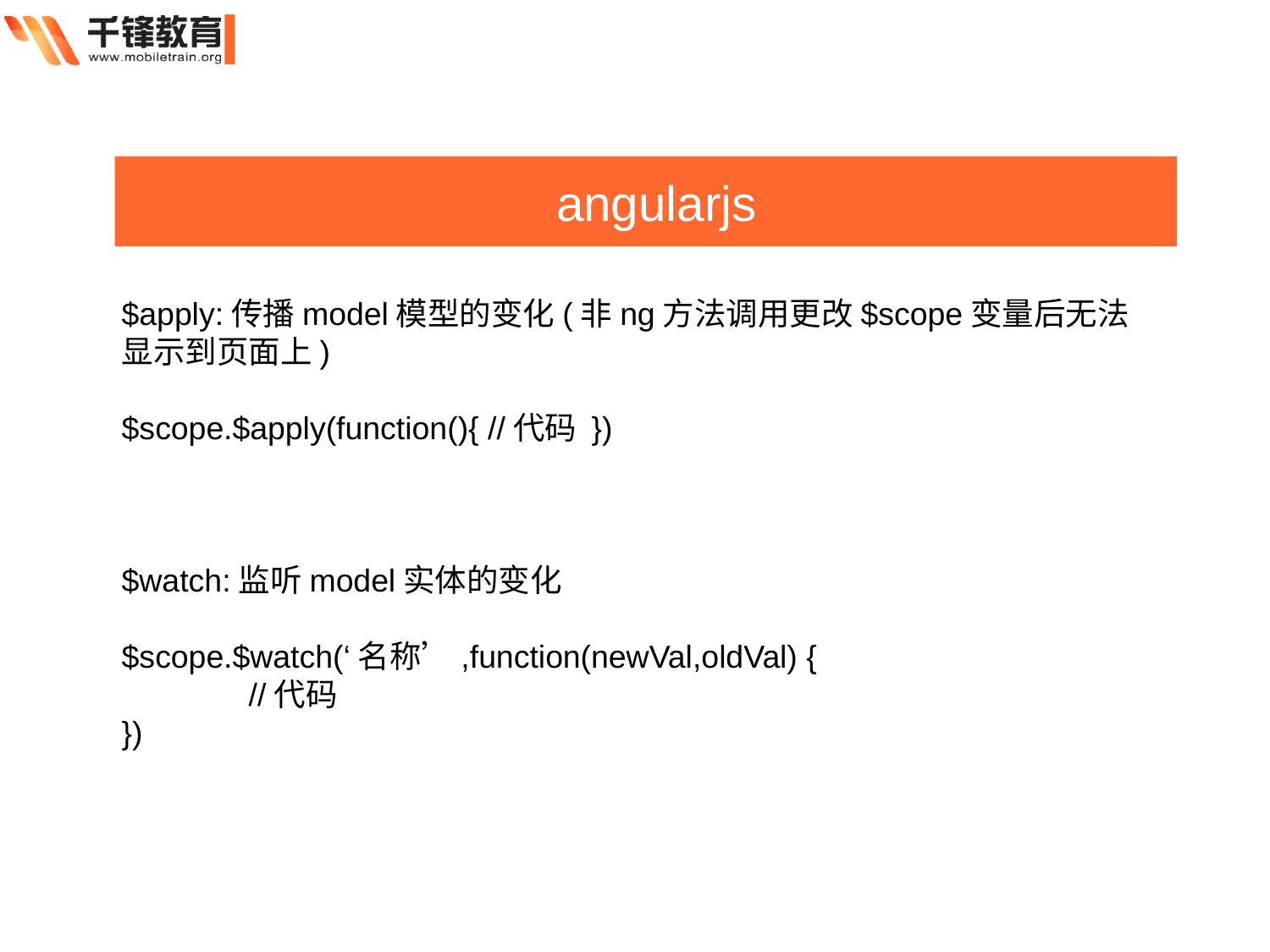

angularjs
$apply:传播model模型的变化(非ng方法调用更改$scope变量后无法显示到页面上)

$scope.$apply(function(){ //代码 })

$watch:监听model实体的变化

$scope.$watch(‘名称’,function(newVal,oldVal) {
	//代码
})